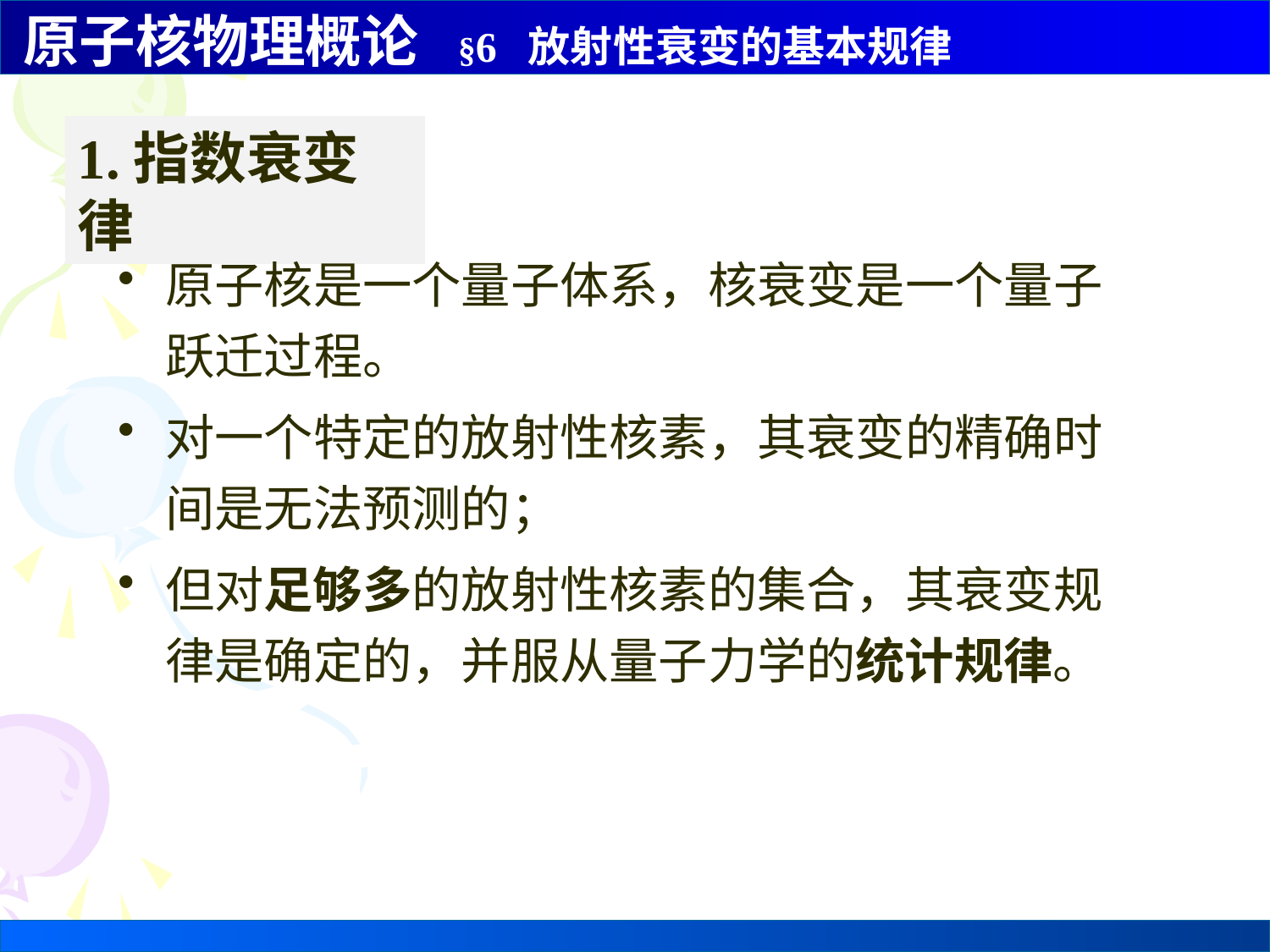

1.指数衰变律
原子核是一个量子体系，核衰变是一个量子跃迁过程。
对一个特定的放射性核素，其衰变的精确时间是无法预测的；
但对足够多的放射性核素的集合，其衰变规律是确定的，并服从量子力学的统计规律。